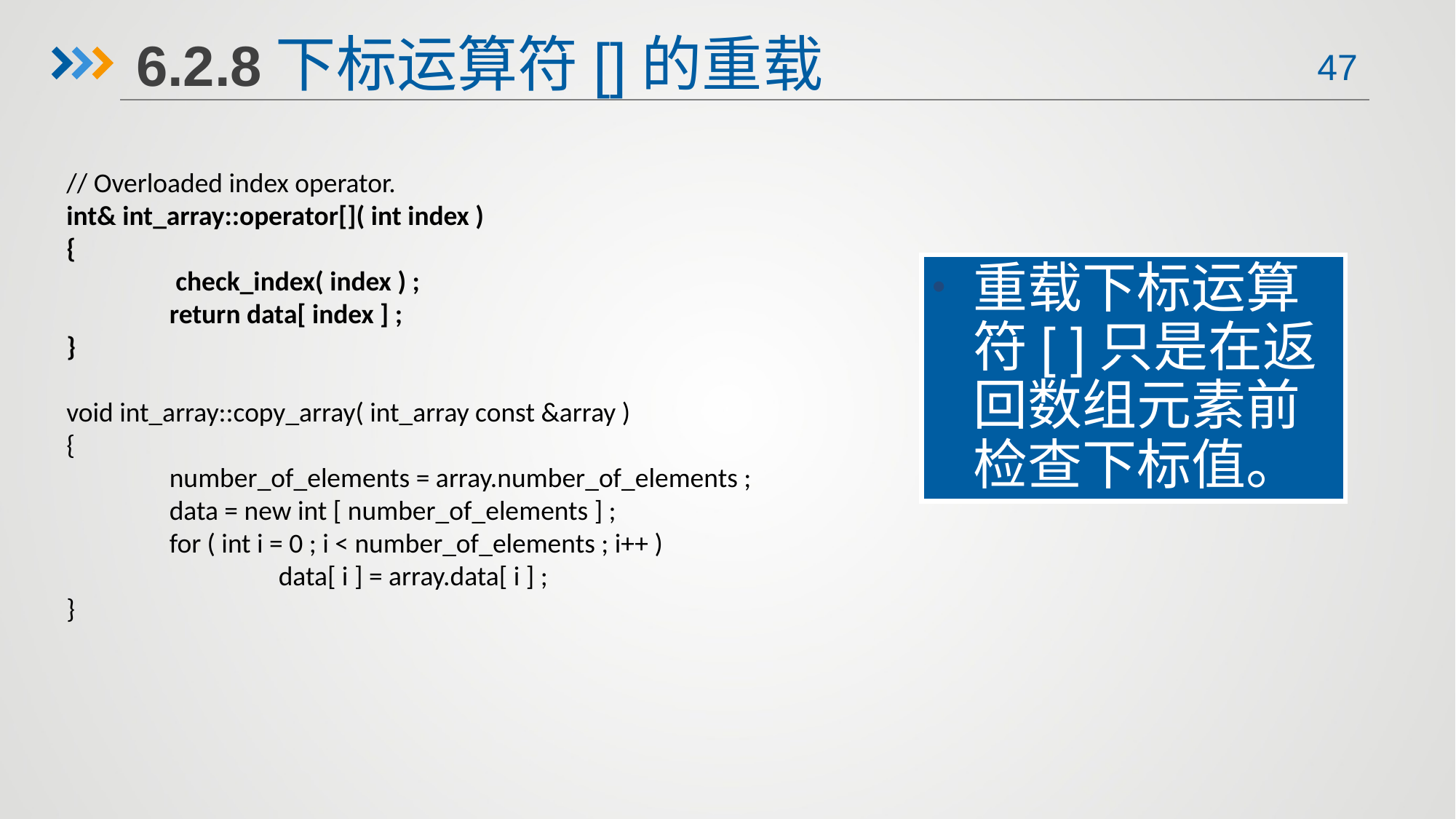

6.2.8下标运算符[]的重载
 // Overloaded index operator.
 int& int_array::operator[]( int index )
 {
  	 check_index( index ) ;
   	return data[ index ] ;
 }

 void int_array::copy_array( int_array const &array )
 {
   	number_of_elements = array.number_of_elements ;
   	data = new int [ number_of_elements ] ;
   	for ( int i = 0 ; i < number_of_elements ; i++ )
     		data[ i ] = array.data[ i ] ;
 }

重载下标运算符[ ]只是在返回数组元素前检查下标值。